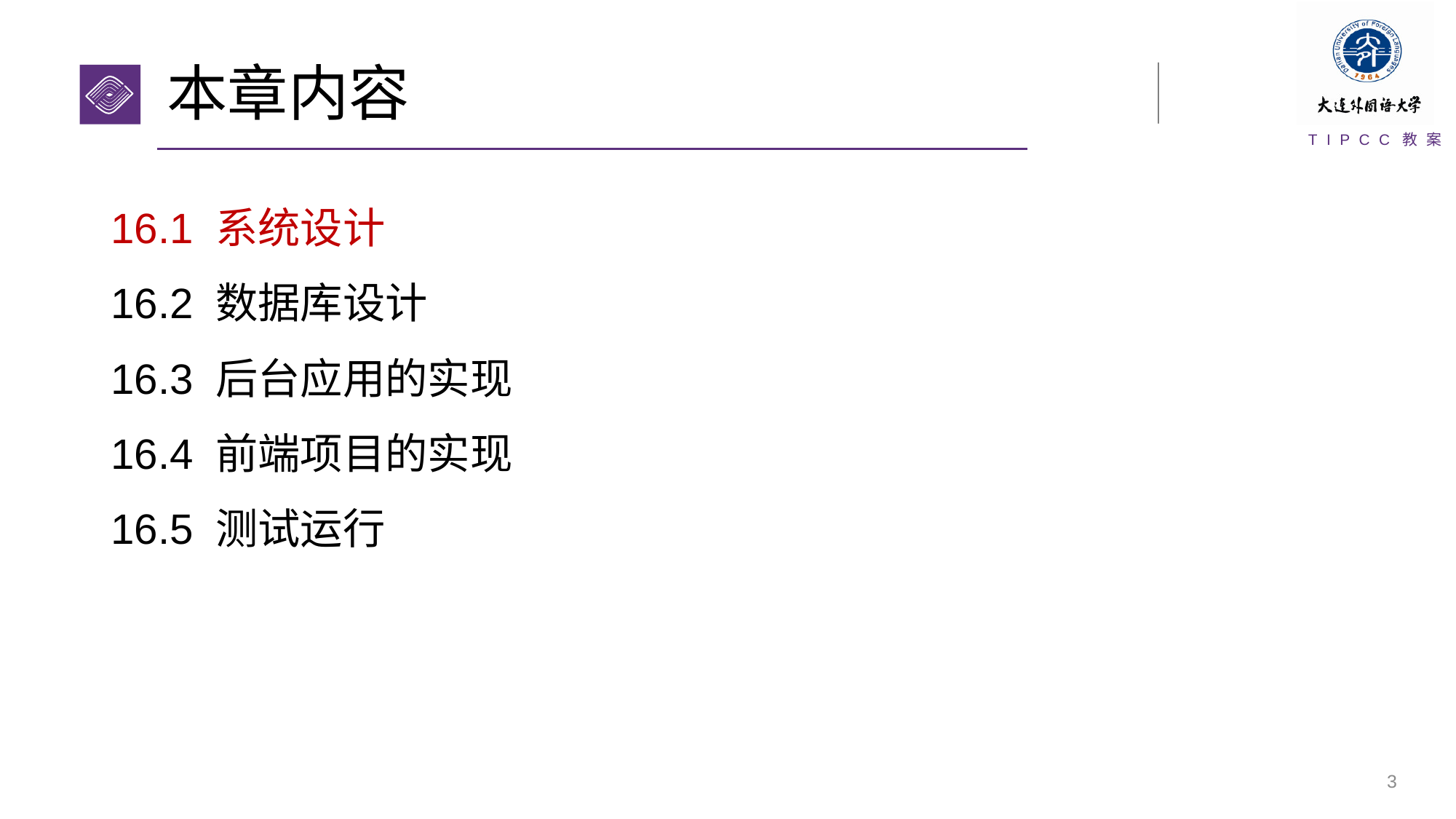

# 本章内容
16.1 系统设计
16.2 数据库设计
16.3 后台应用的实现
16.4 前端项目的实现
16.5 测试运行
3